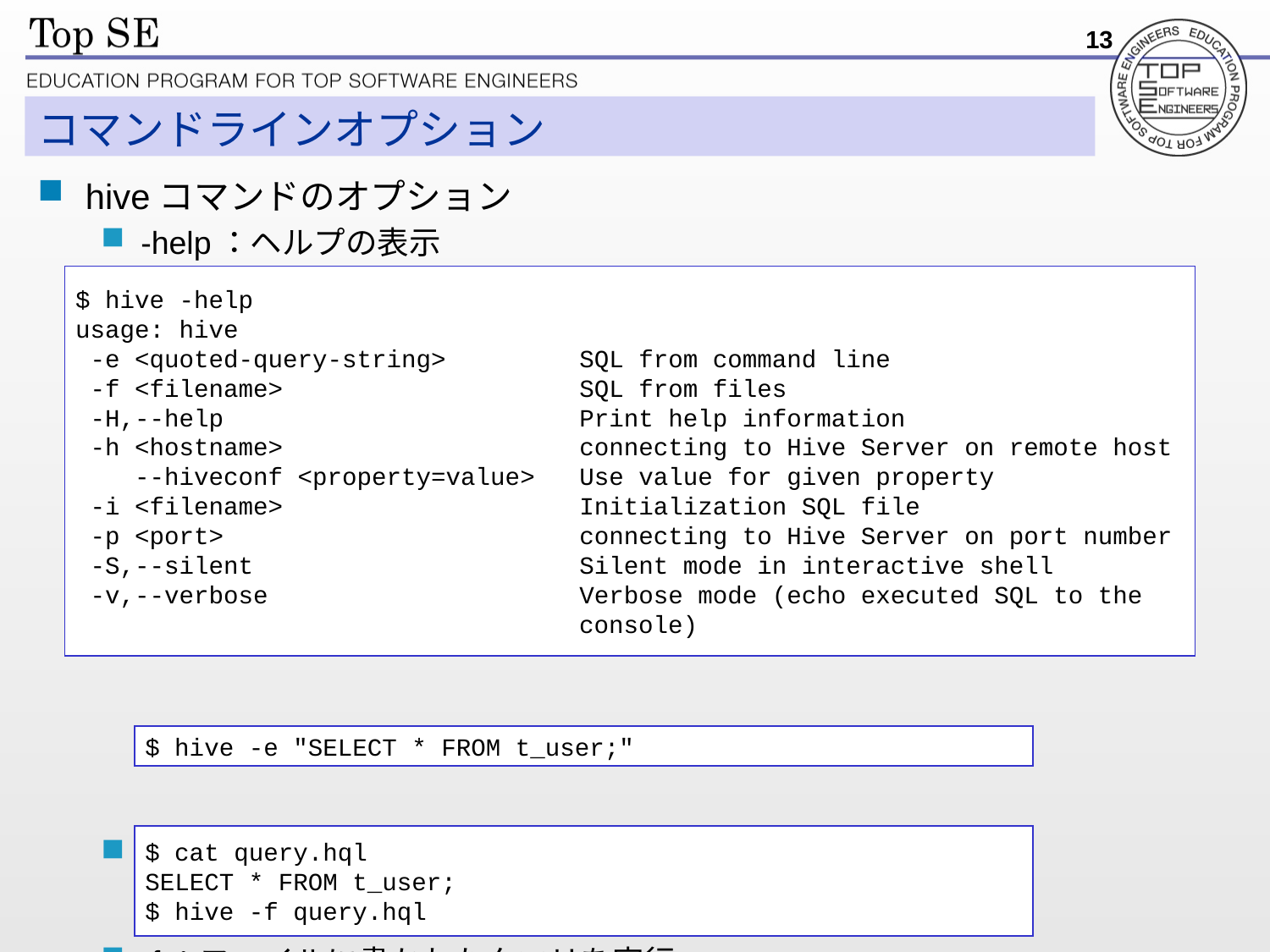

13
# コマンドラインオプション
hiveコマンドのオプション
-help：ヘルプの表示

-e：クエリの直接実行

-f：ファイルに書かれたクエリを実行
$ hive -help
usage: hive
 -e <quoted-query-string>         SQL from command line
 -f <filename>                    SQL from files
 -H,--help                        Print help information
 -h <hostname>                    connecting to Hive Server on remote host
    --hiveconf <property=value>   Use value for given property
 -i <filename>                    Initialization SQL file
 -p <port>                        connecting to Hive Server on port number
 -S,--silent                      Silent mode in interactive shell
 -v,--verbose                     Verbose mode (echo executed SQL to the
                                  console)
$ hive -e "SELECT * FROM t_user;"
$ cat query.hql
SELECT * FROM t_user;
$ hive -f query.hql